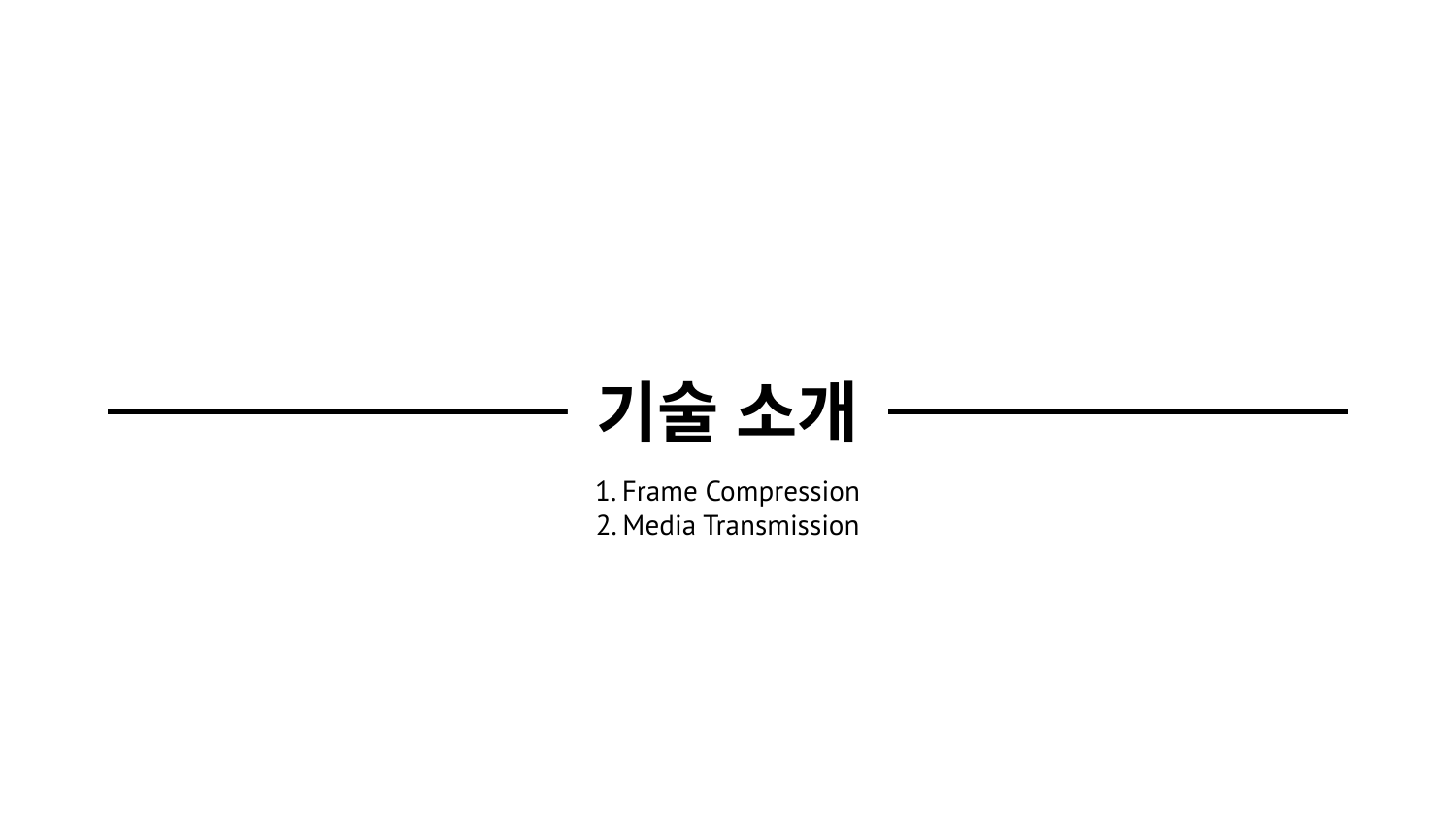

기술 소개
1. Frame Compression
2. Media Transmission